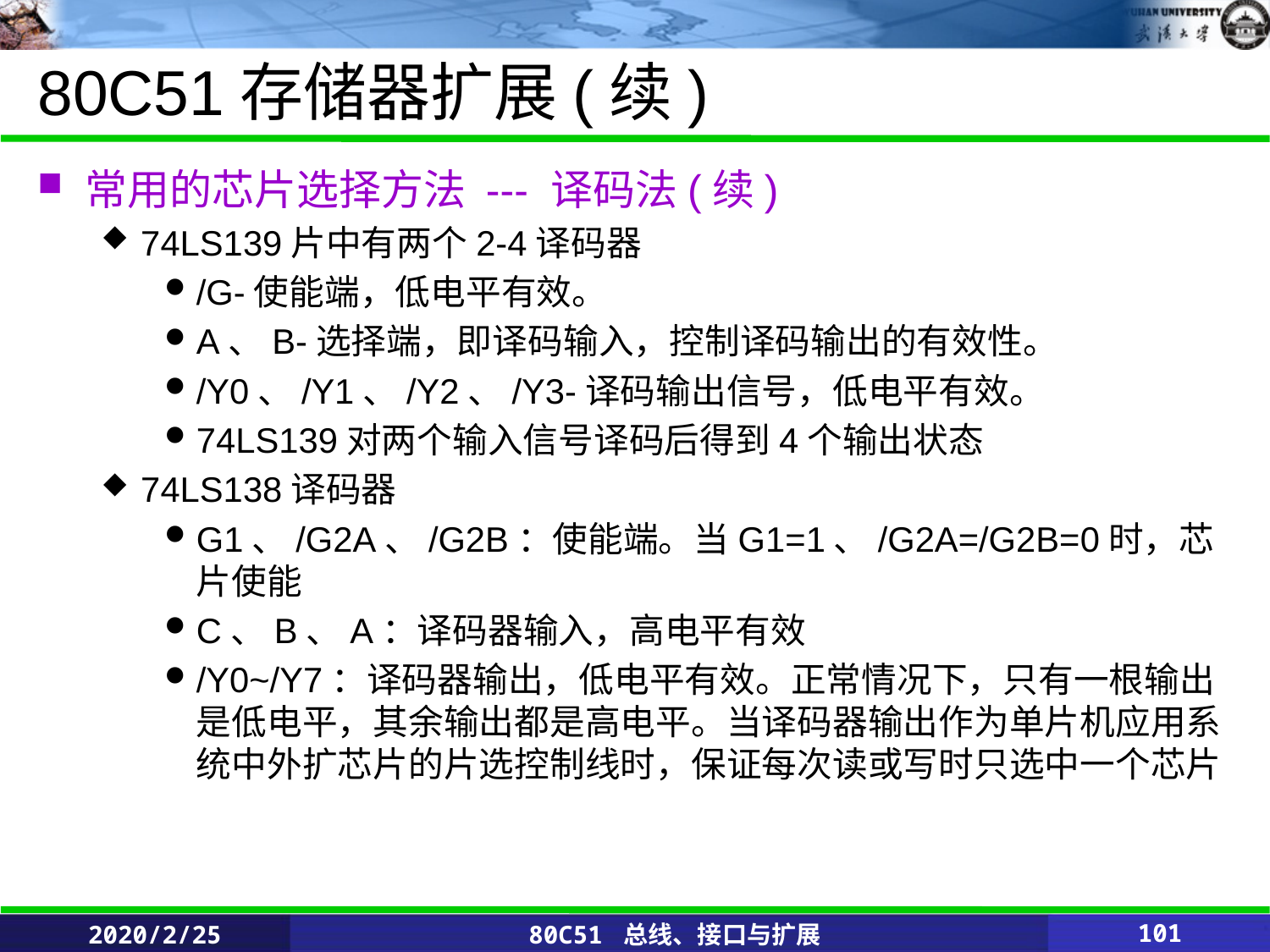

# 80C51存储器扩展(续)
常用的芯片选择方法 --- 译码法(续)
74LS139片中有两个2-4译码器
/G-使能端，低电平有效。
A、B-选择端，即译码输入，控制译码输出的有效性。
/Y0、/Y1、/Y2、/Y3-译码输出信号，低电平有效。
74LS139对两个输入信号译码后得到4个输出状态
74LS138译码器
G1、/G2A、/G2B：使能端。当G1=1、/G2A=/G2B=0时，芯片使能
C、B、A：译码器输入，高电平有效
/Y0~/Y7：译码器输出，低电平有效。正常情况下，只有一根输出是低电平，其余输出都是高电平。当译码器输出作为单片机应用系统中外扩芯片的片选控制线时，保证每次读或写时只选中一个芯片
2020/2/25
80C51 总线、接口与扩展
101